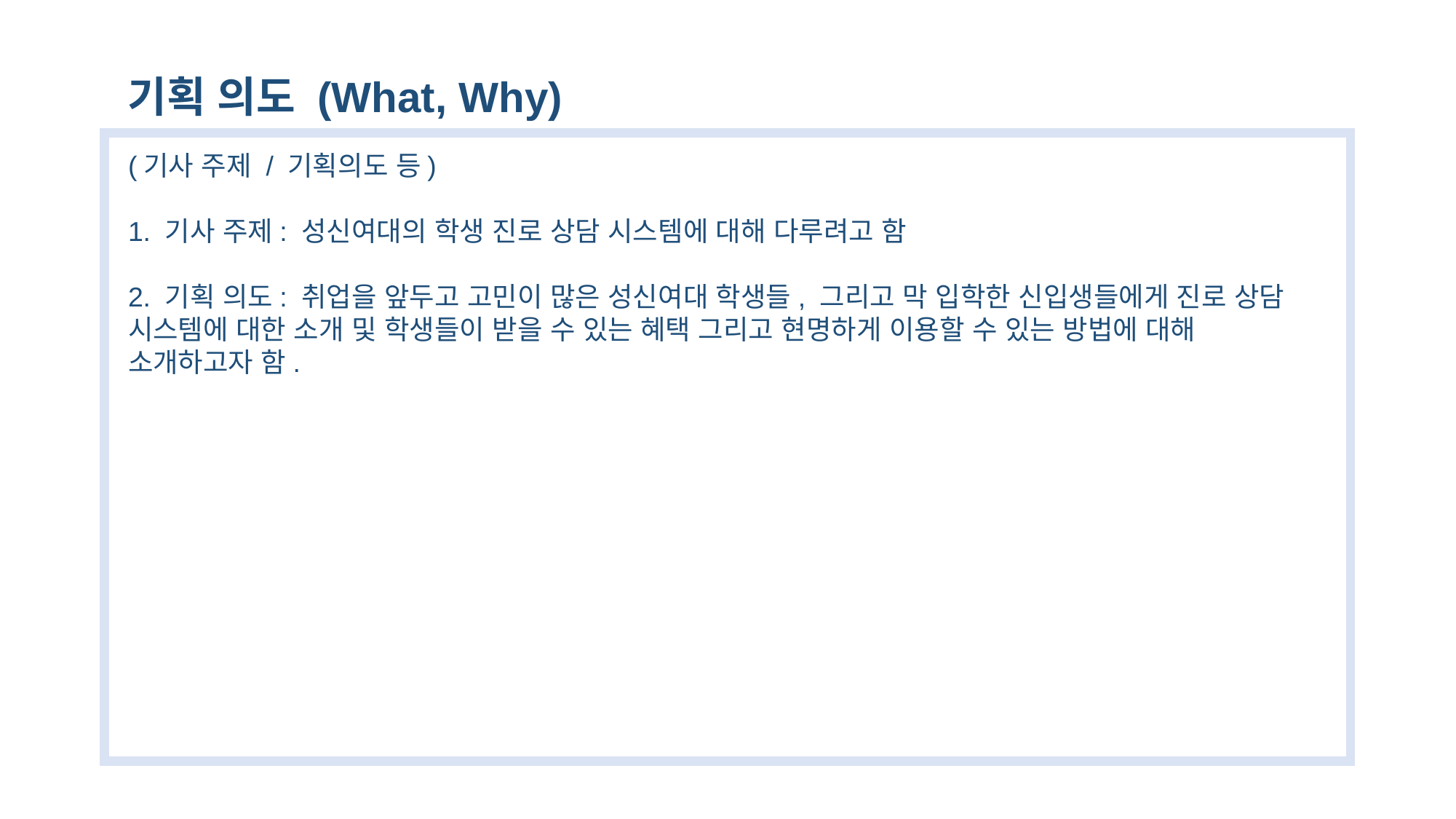

기획 의도 (What, Why)

(기사 주제 / 기획의도 등)

1. 기사 주제: 성신여대의 학생 진로 상담 시스템에 대해 다루려고 함

2. 기획 의도: 취업을 앞두고 고민이 많은 성신여대 학생들, 그리고 막 입학한 신입생들에게 진로 상담 시스템에 대한 소개 및 학생들이 받을 수 있는 혜택 그리고 현명하게 이용할 수 있는 방법에 대해 소개하고자 함.